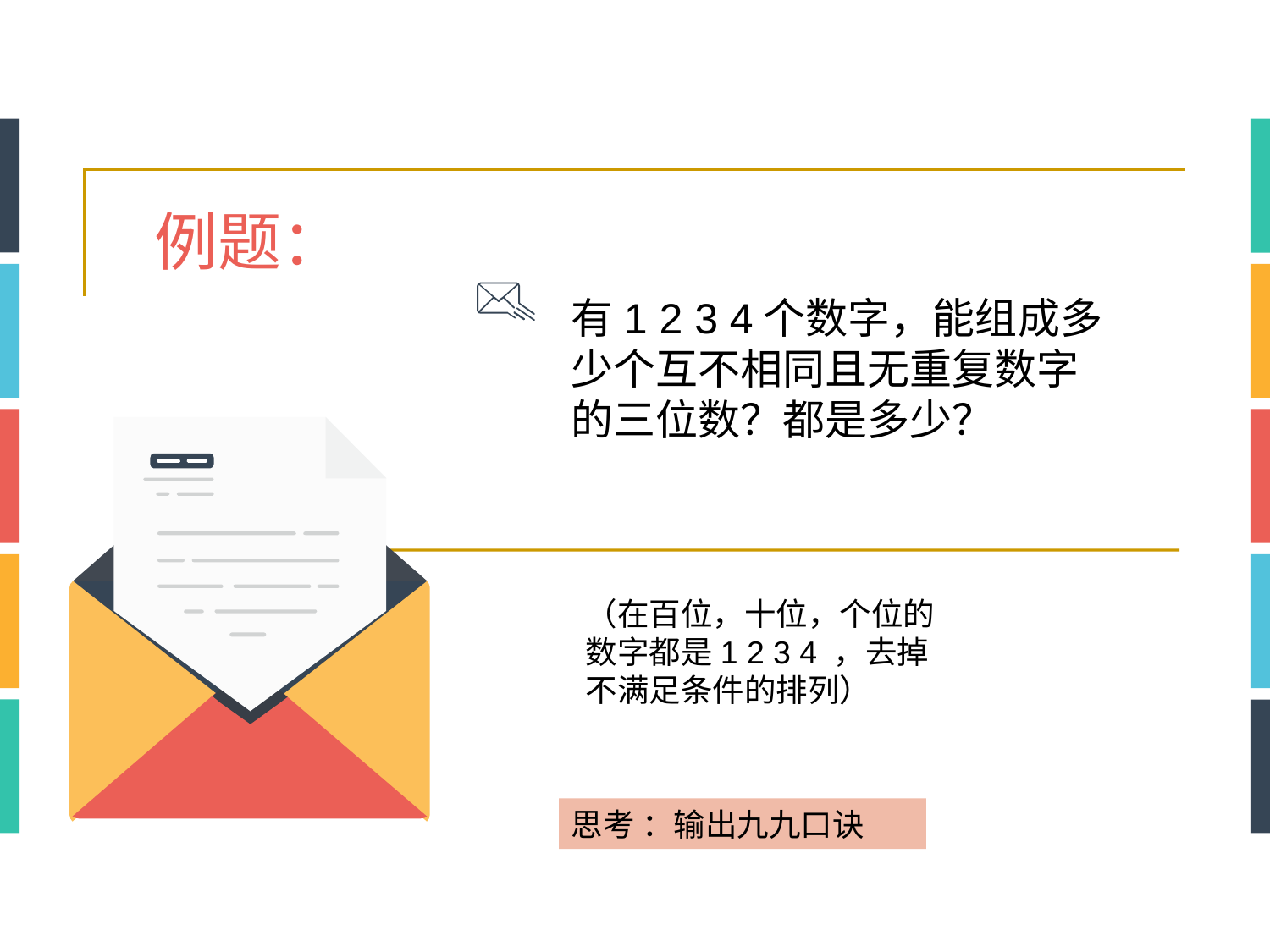

例题：

有1 2 3 4个数字，能组成多少个互不相同且无重复数字的三位数？都是多少？

（在百位，十位，个位的数字都是1 2 3 4 ，去掉不满足条件的排列）

思考 ：输出九九口诀